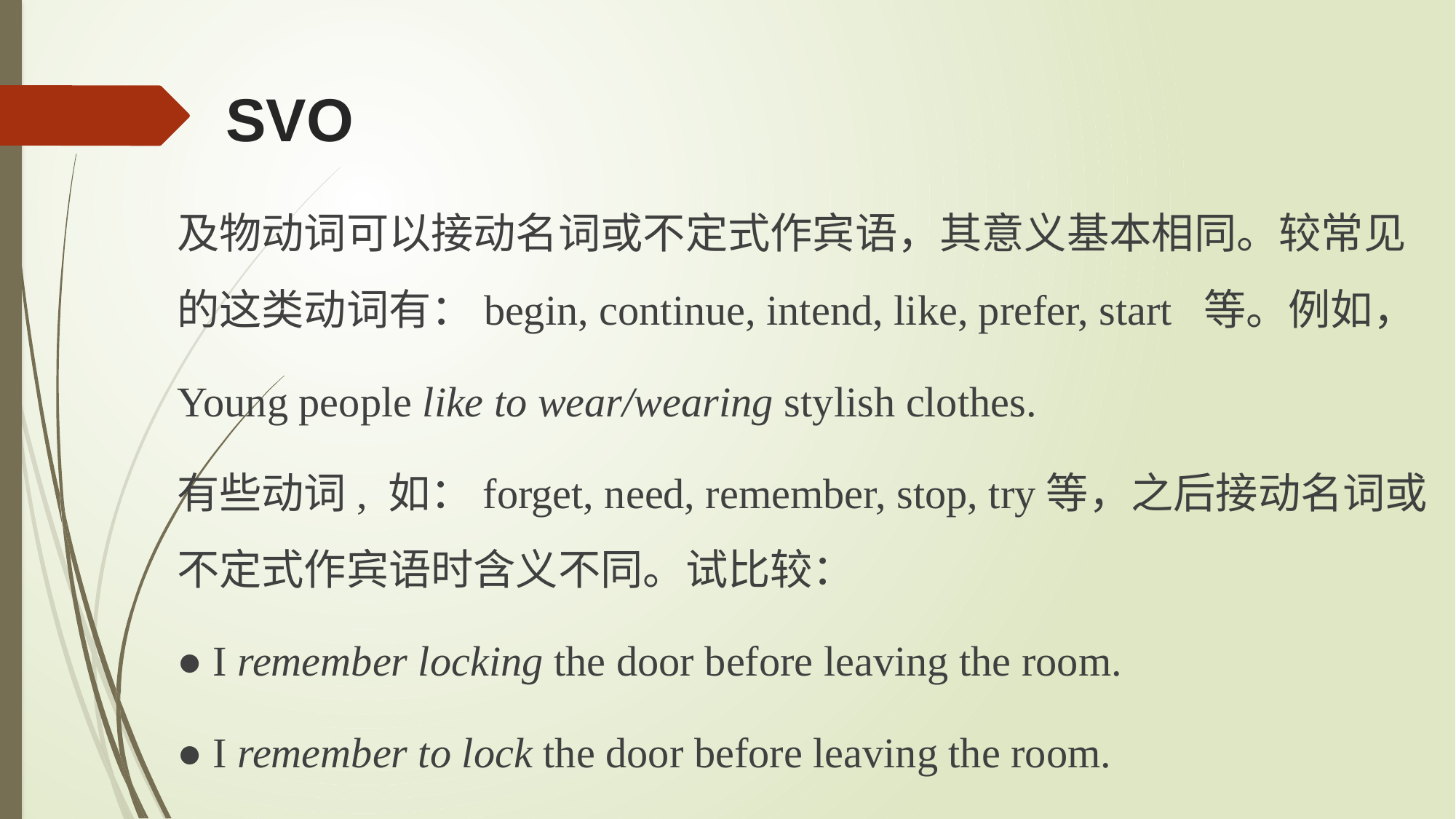

# SVO
及物动词可以接动名词或不定式作宾语，其意义基本相同。较常见的这类动词有：begin, continue, intend, like, prefer, start  等。例如，
Young people like to wear/wearing stylish clothes.
有些动词, 如：forget, need, remember, stop, try等，之后接动名词或不定式作宾语时含义不同。试比较：
● I remember locking the door before leaving the room.
● I remember to lock the door before leaving the room.